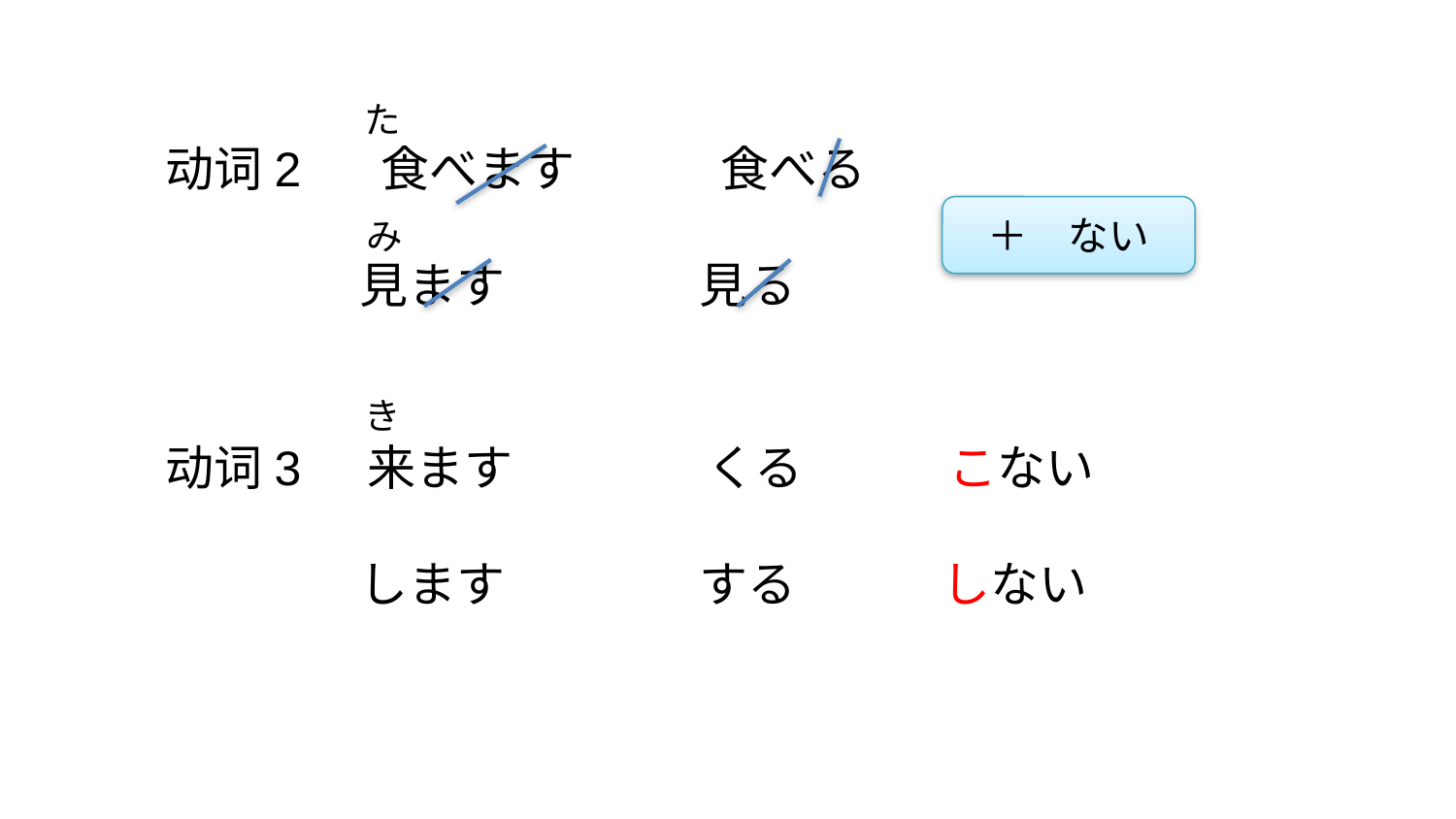

た
动词2     食べます　　　食べる

　　　　見ます　　　　見る
＋　ない
み
き
动词3    来ます　　　　くる　　　こない

　　　　します　　　　する　　　しない